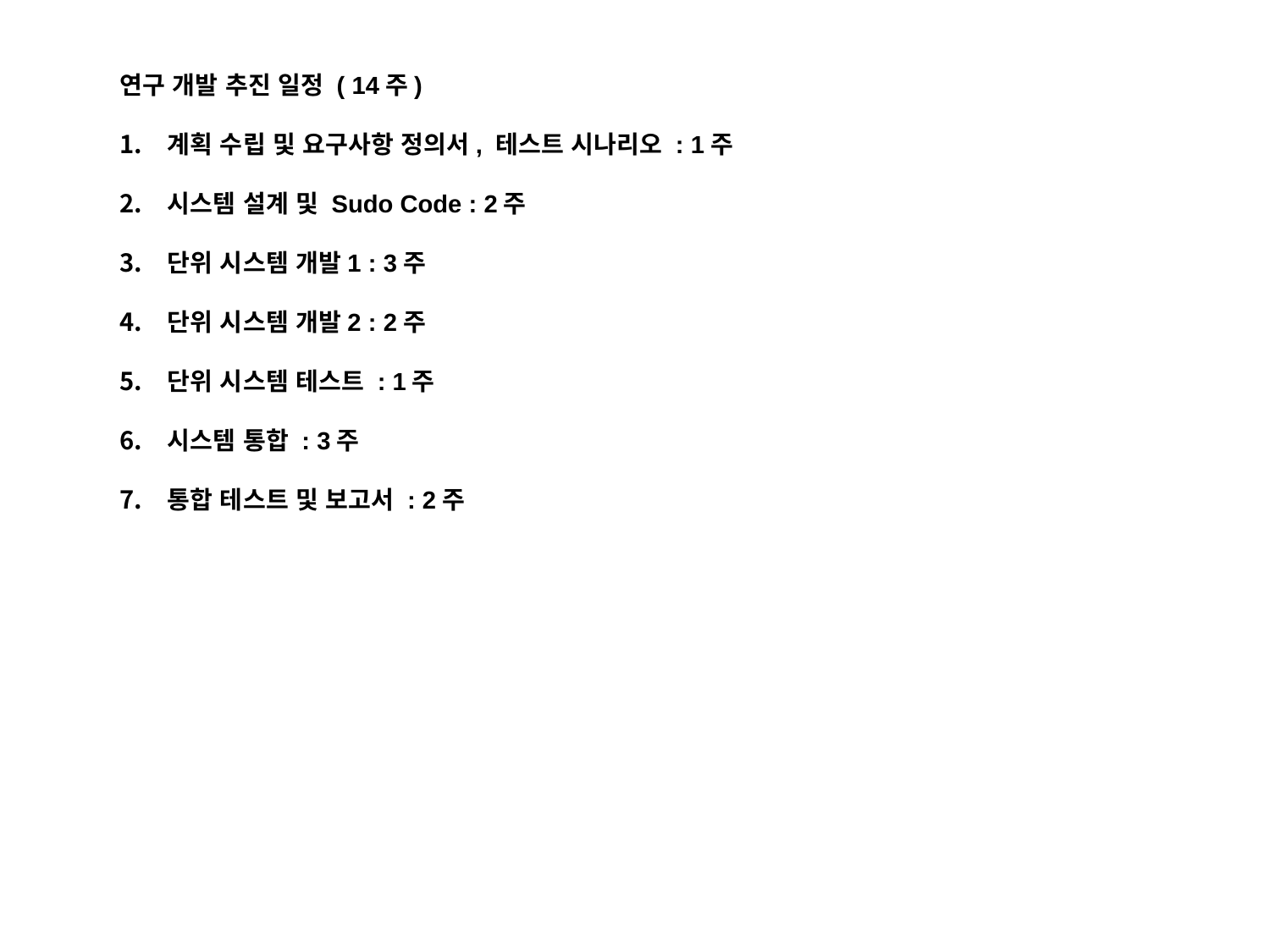

연구 개발 추진 일정 ( 14주)

계획 수립 및 요구사항 정의서, 테스트 시나리오 : 1주

시스템 설계 및 Sudo Code : 2주

단위 시스템 개발1 : 3주

단위 시스템 개발2 : 2주

단위 시스템 테스트 : 1주

시스템 통합 : 3주

통합 테스트 및 보고서 : 2주